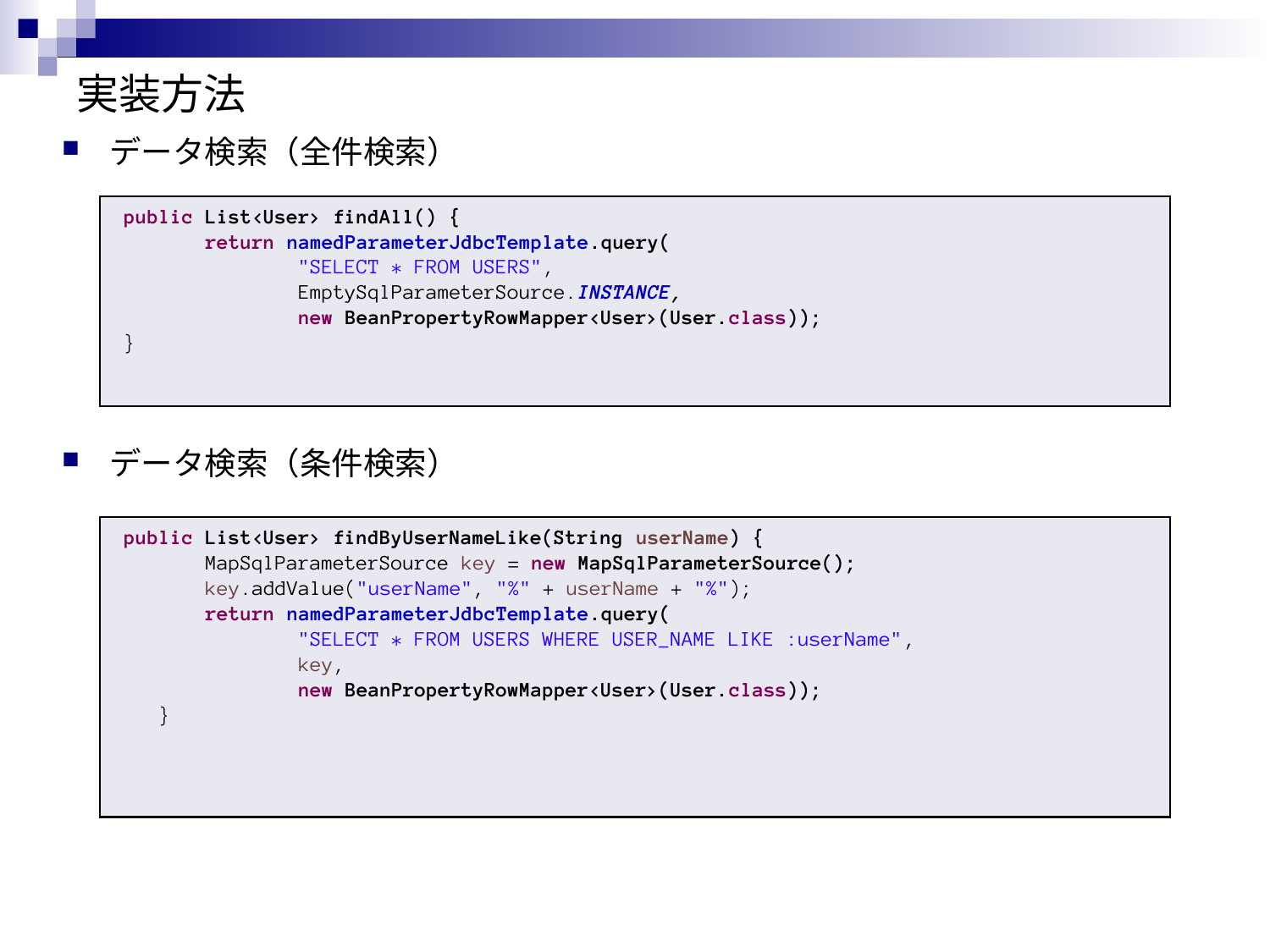

# 実装方法
データ検索（全件検索）

データ検索（条件検索）

 public List<User> findAll() {
        return namedParameterJdbcTemplate.query(
                "SELECT * FROM USERS",
                EmptySqlParameterSource.INSTANCE,
                new BeanPropertyRowMapper<User>(User.class));
 }
 public List<User> findByUserNameLike(String userName) {
        MapSqlParameterSource key = new MapSqlParameterSource();
        key.addValue("userName", "%" + userName + "%");
        return namedParameterJdbcTemplate.query(
                "SELECT * FROM USERS WHERE USER_NAME LIKE :userName",
                key,
                new BeanPropertyRowMapper<User>(User.class));
    }